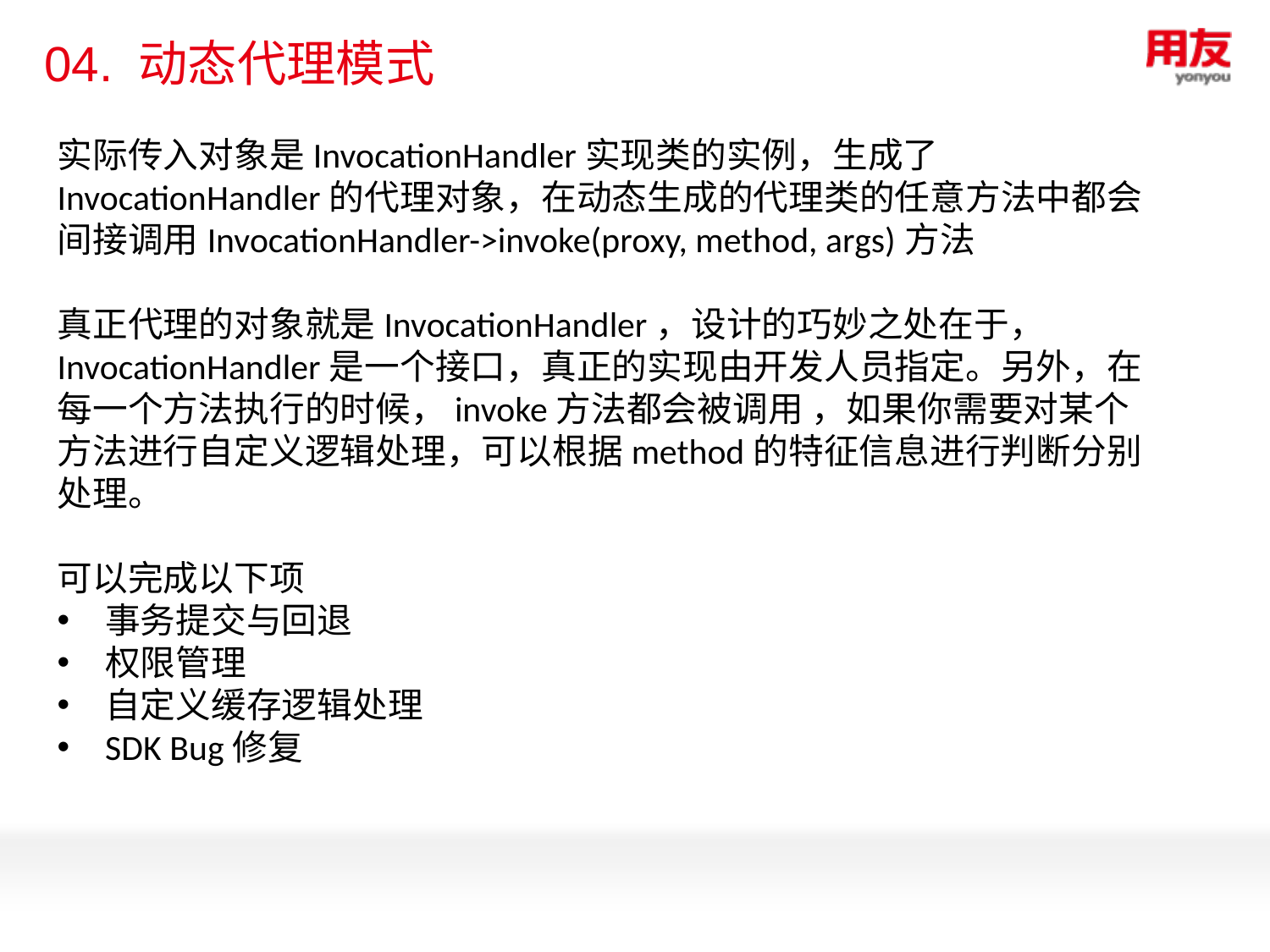

# 04. 动态代理模式
实际传入对象是InvocationHandler实现类的实例，生成了
InvocationHandler的代理对象，在动态生成的代理类的任意方法中都会间接调用InvocationHandler->invoke(proxy, method, args)方法

真正代理的对象就是InvocationHandler，设计的巧妙之处在于，
InvocationHandler是一个接口，真正的实现由开发人员指定。另外，在每一个方法执行的时候，invoke方法都会被调用 ，如果你需要对某个方法进行自定义逻辑处理，可以根据method的特征信息进行判断分别处理。

可以完成以下项
事务提交与回退
权限管理
自定义缓存逻辑处理
SDK Bug修复